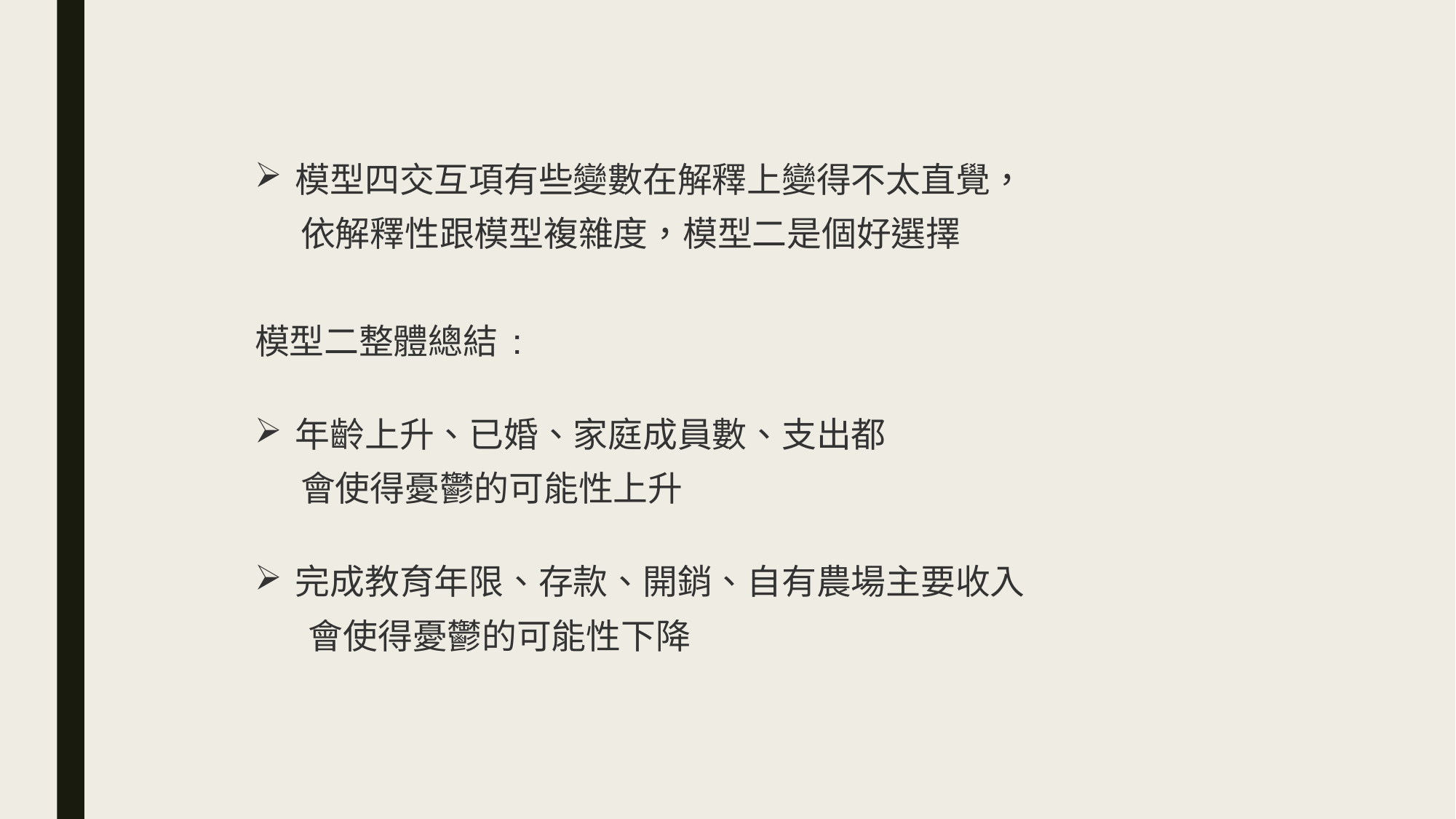

模型四交互項有些變數在解釋上變得不太直覺，
     依解釋性跟模型複雜度，模型二是個好選擇

模型二整體總結 :
年齡上升、已婚、家庭成員數、支出都
     會使得憂鬱的可能性上升
完成教育年限、存款、開銷、自有農場主要收入
      會使得憂鬱的可能性下降